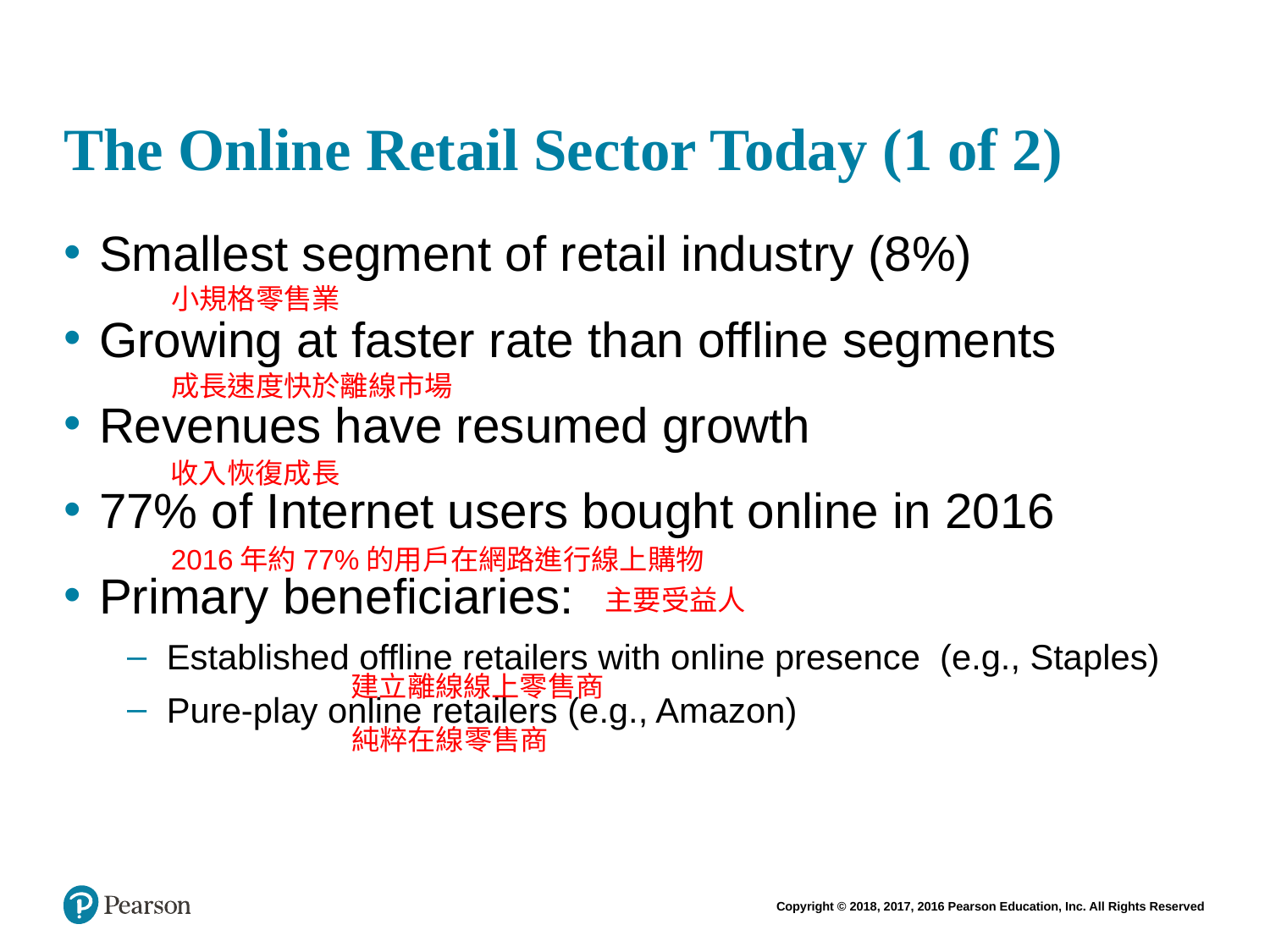

# The Online Retail Sector Today (1 of 2)
Smallest segment of retail industry (8%)
Growing at faster rate than offline segments
Revenues have resumed growth
77% of Internet users bought online in 2016
Primary beneficiaries:
Established offline retailers with online presence  (e.g., Staples)
Pure-play online retailers (e.g., Amazon)
小規格零售業
成長速度快於離線市場
收入恢復成長
2016年約77%的用戶在網路進行線上購物
主要受益人
建立離線線上零售商
純粹在線零售商